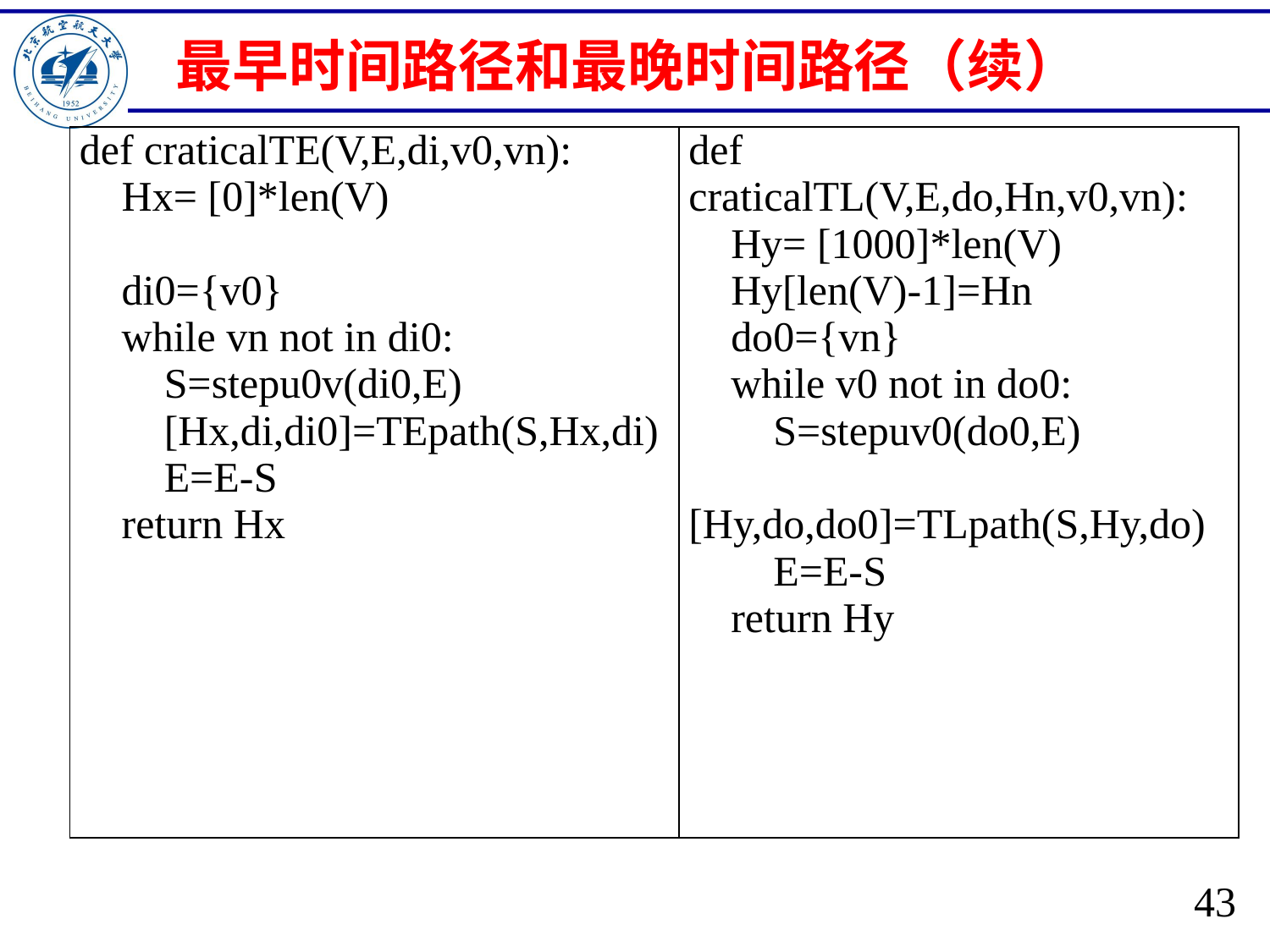

# 最早时间路径和最晚时间路径（续）
| def craticalTE(V,E,di,v0,vn): Hx= [0]\*len(V) di0={v0} while vn not in di0: S=stepu0v(di0,E) [Hx,di,di0]=TEpath(S,Hx,di) E=E-S return Hx | def craticalTL(V,E,do,Hn,v0,vn): Hy= [1000]\*len(V) Hy[len(V)-1]=Hn do0={vn} while v0 not in do0: S=stepuv0(do0,E) [Hy,do,do0]=TLpath(S,Hy,do) E=E-S return Hy |
| --- | --- |